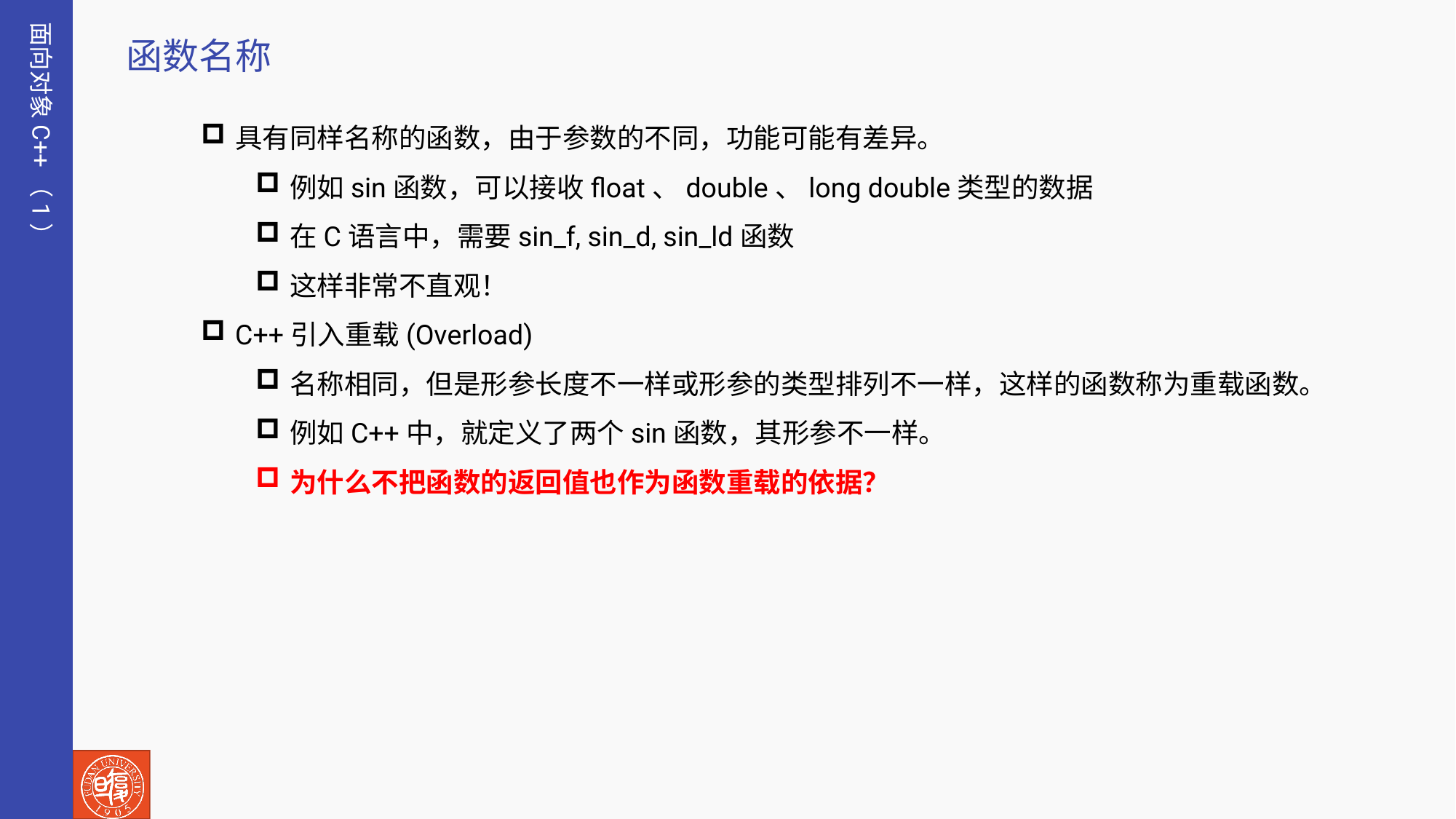

面向对象C++（1）
函数名称
具有同样名称的函数，由于参数的不同，功能可能有差异。
例如sin函数，可以接收float、double、long double类型的数据
在C语言中，需要sin_f, sin_d, sin_ld函数
这样非常不直观！
C++引入重载(Overload)
名称相同，但是形参长度不一样或形参的类型排列不一样，这样的函数称为重载函数。
例如C++中，就定义了两个sin函数，其形参不一样。
为什么不把函数的返回值也作为函数重载的依据？